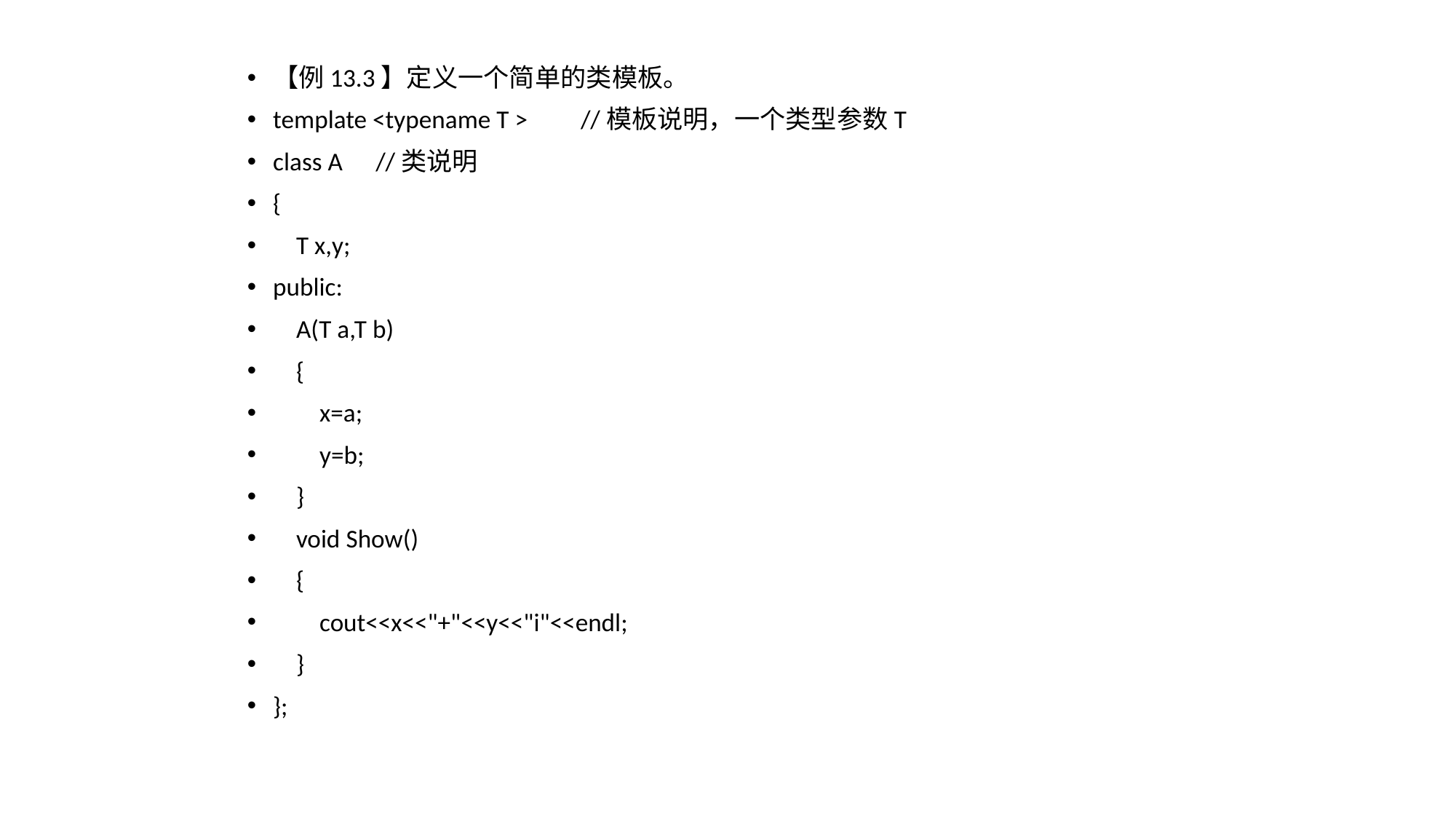

【例13.3】定义一个简单的类模板。
template <typename T >			//模板说明，一个类型参数T
class A							//类说明
{
    T x,y;
public:
    A(T a,T b)
    {
        x=a;
        y=b;
    }
    void Show()
    {
        cout<<x<<"+"<<y<<"i"<<endl;
    }
};